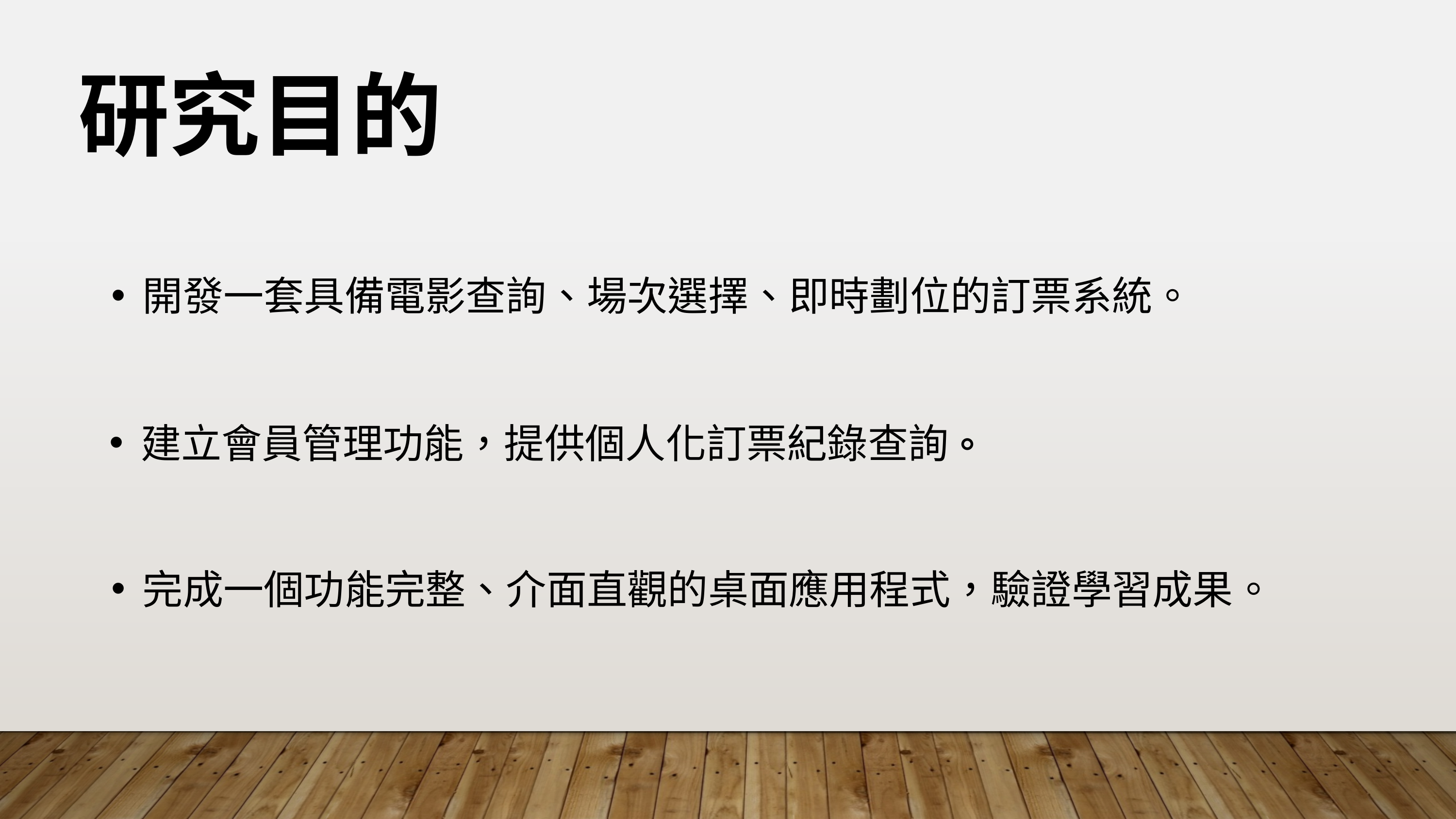

研究目的
開發一套具備電影查詢、場次選擇、即時劃位的訂票系統。
建立會員管理功能，提供個人化訂票紀錄查詢。
完成一個功能完整、介面直觀的桌面應用程式，驗證學習成果。